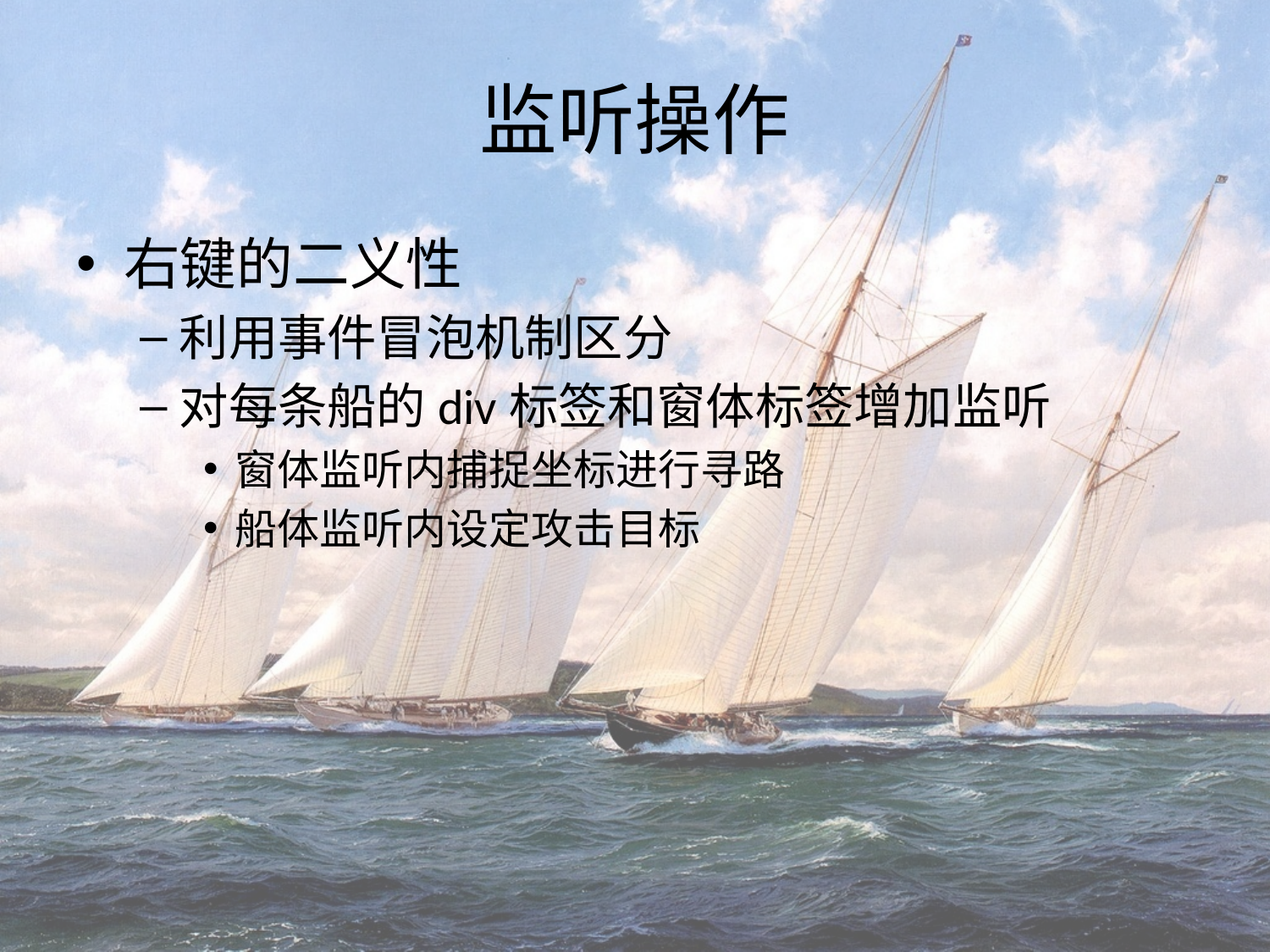

# 监听操作
右键的二义性
利用事件冒泡机制区分
对每条船的div标签和窗体标签增加监听
窗体监听内捕捉坐标进行寻路
船体监听内设定攻击目标